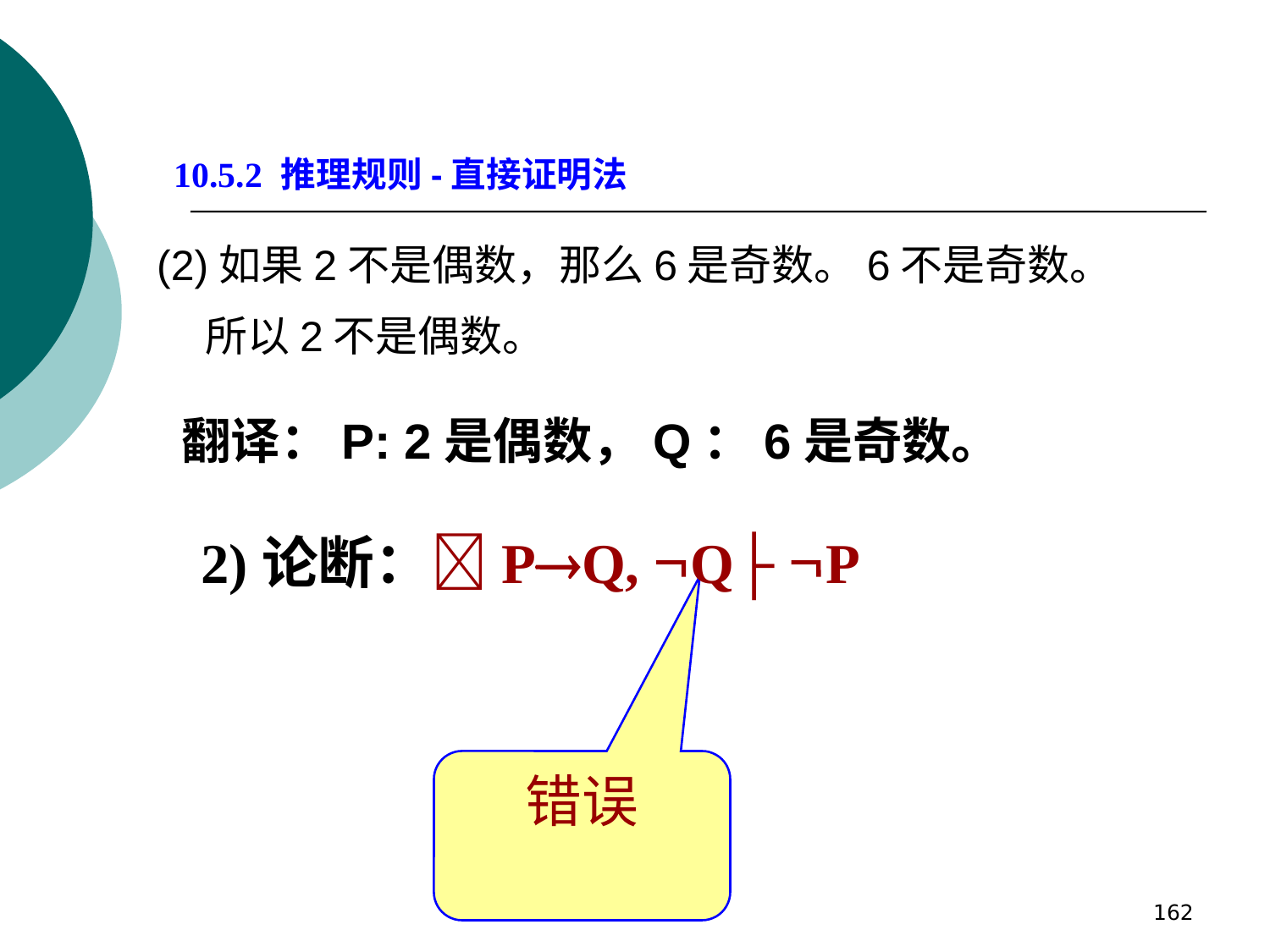

10.5.2 推理规则-直接证明法
(2)如果2不是偶数，那么6是奇数。6不是奇数。
    所以2不是偶数。

翻译：P: 2是偶数，Q：6是奇数。
2)论断：¬P→Q, ¬Q├ ¬P
错误
162